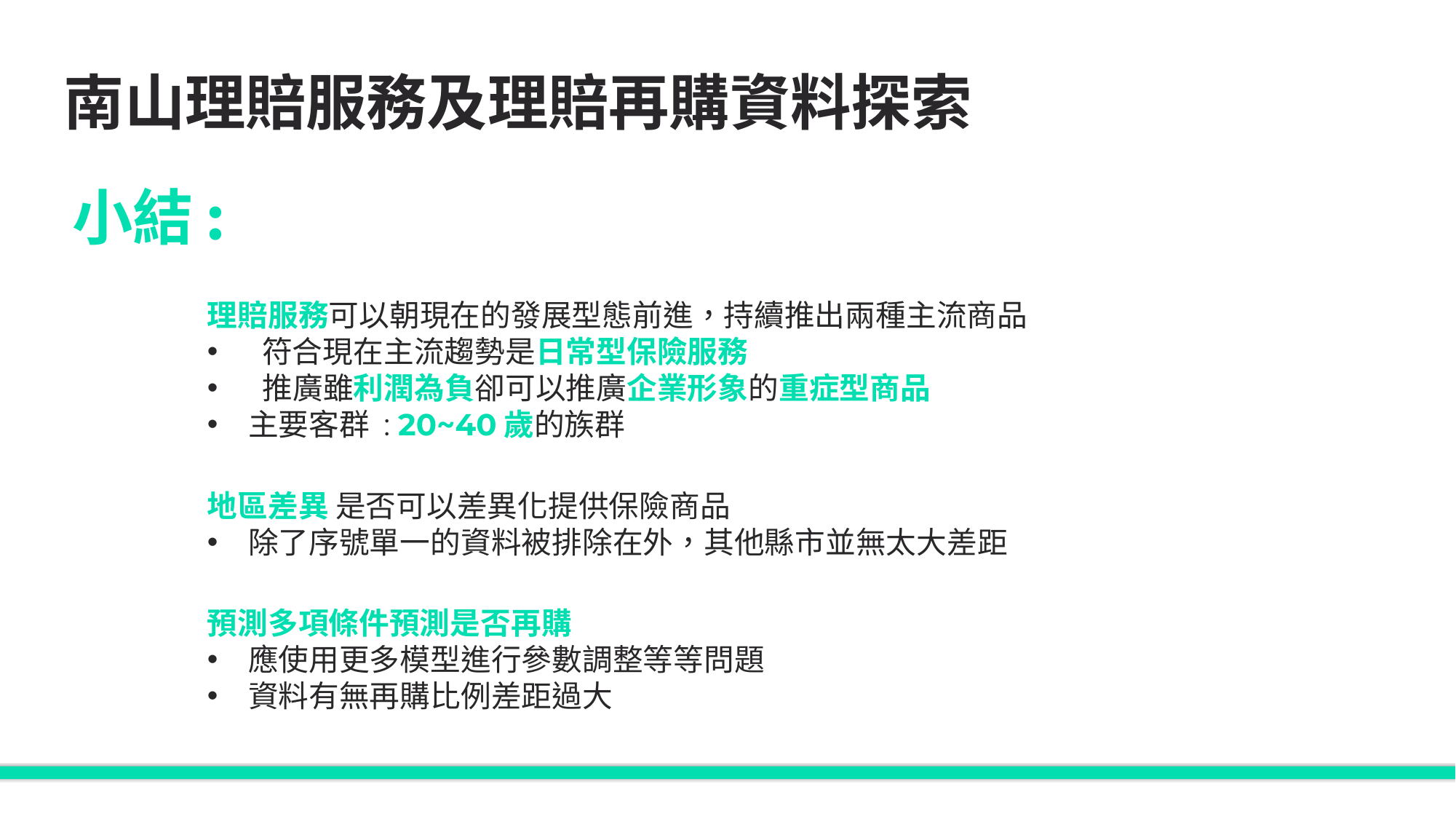

南山理賠服務及理賠再購資料探索
小結:
理賠服務可以朝現在的發展型態前進，持續推出兩種主流商品
 符合現在主流趨勢是日常型保險服務
 推廣雖利潤為負卻可以推廣企業形象的重症型商品
主要客群 : 20~40歲的族群
地區差異 是否可以差異化提供保險商品
除了序號單一的資料被排除在外，其他縣市並無太大差距
預測多項條件預測是否再購
應使用更多模型進行參數調整等等問題
資料有無再購比例差距過大